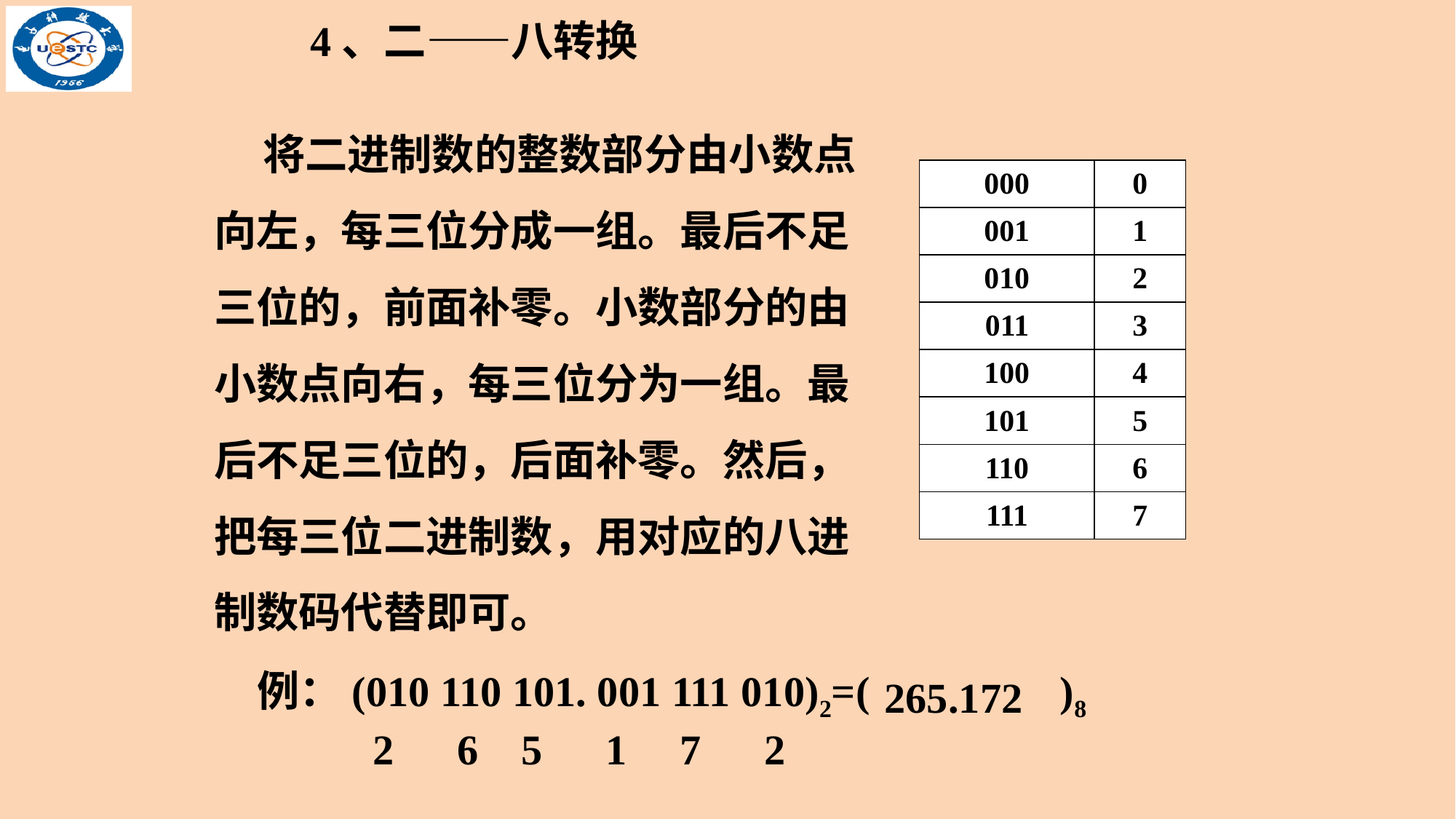

4、二——八转换
    将二进制数的整数部分由小数点向左，每三位分成一组。最后不足三位的，前面补零。小数部分的由小数点向右，每三位分为一组。最后不足三位的，后面补零。然后，把每三位二进制数，用对应的八进制数码代替即可。
| 000 | 0 |
| --- | --- |
| 001 | 1 |
| 010 | 2 |
| 011 | 3 |
| 100 | 4 |
| 101 | 5 |
| 110 | 6 |
| 111 | 7 |
例：(010 110 101. 001 111 010)2=(                  )8
           2      6    5      1     7      2
265.172